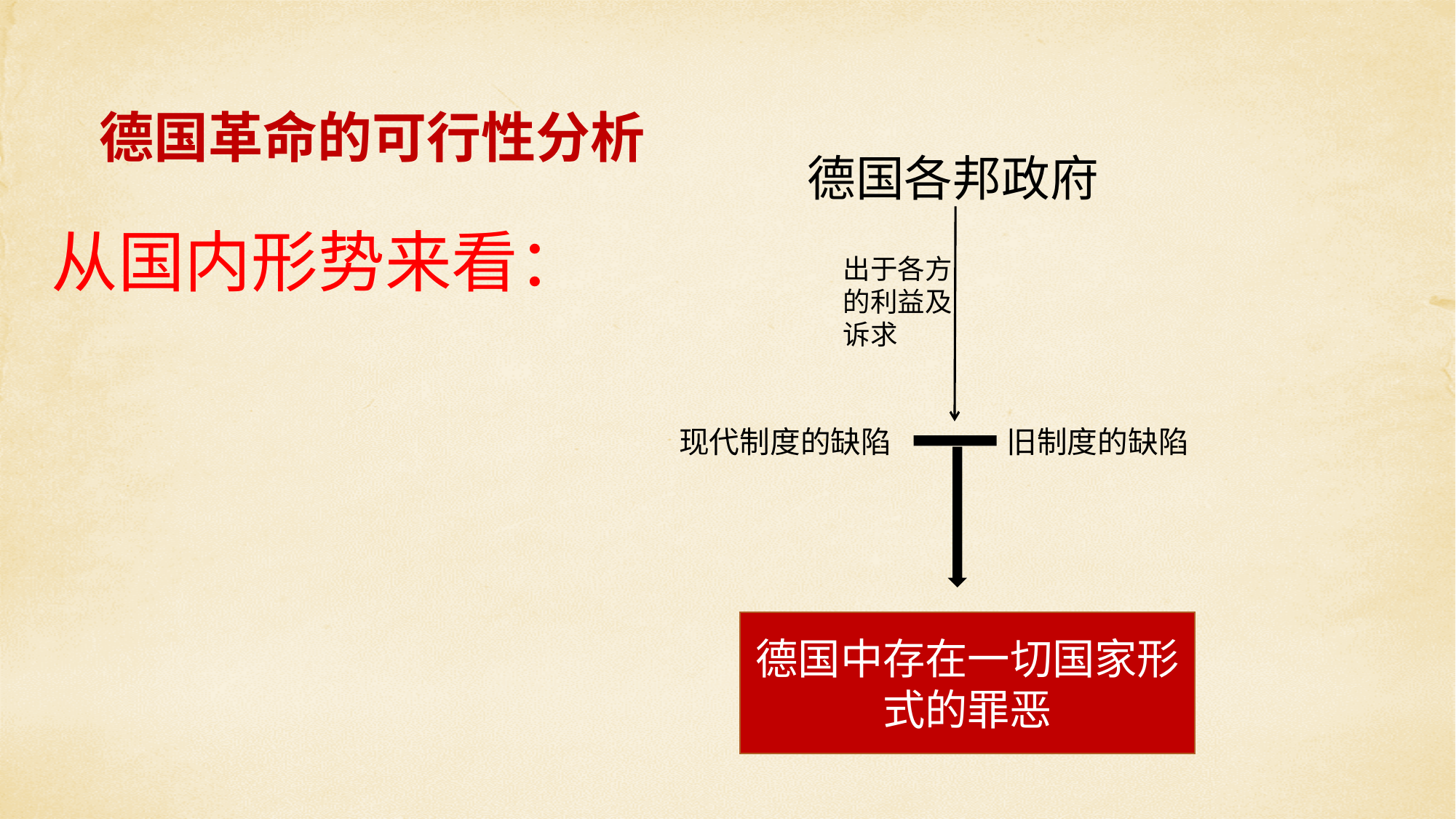

德国革命的可行性分析
德国各邦政府
从国内形势来看：
出于各方的利益及诉求
现代制度的缺陷
旧制度的缺陷

德国中存在一切国家形式的罪恶